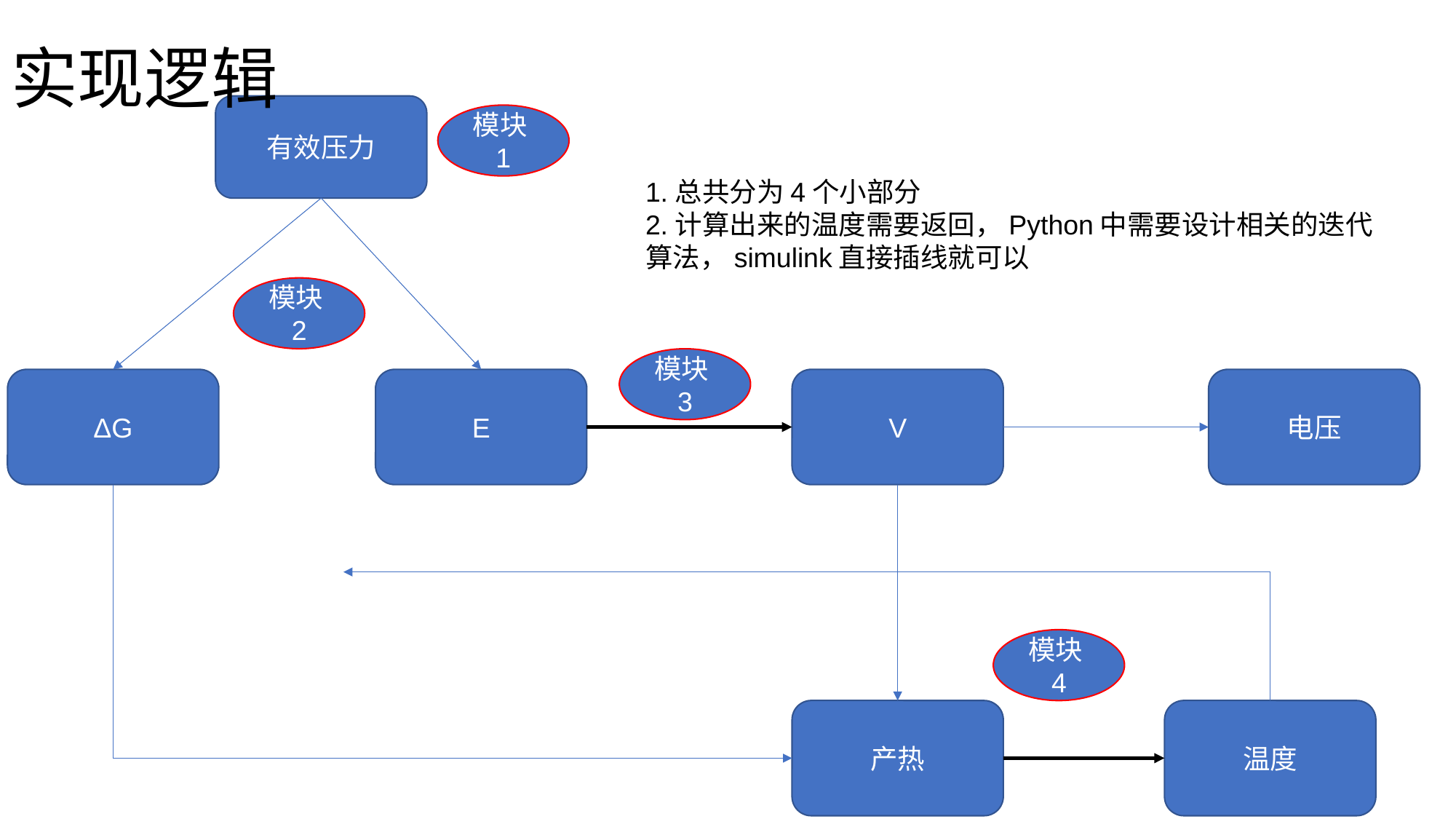

# 实现逻辑
有效压力
模块1
1.总共分为4个小部分
2.计算出来的温度需要返回，Python中需要设计相关的迭代算法，simulink直接插线就可以
模块2
模块3
ΔG
E
V
电压
模块4
温度
产热